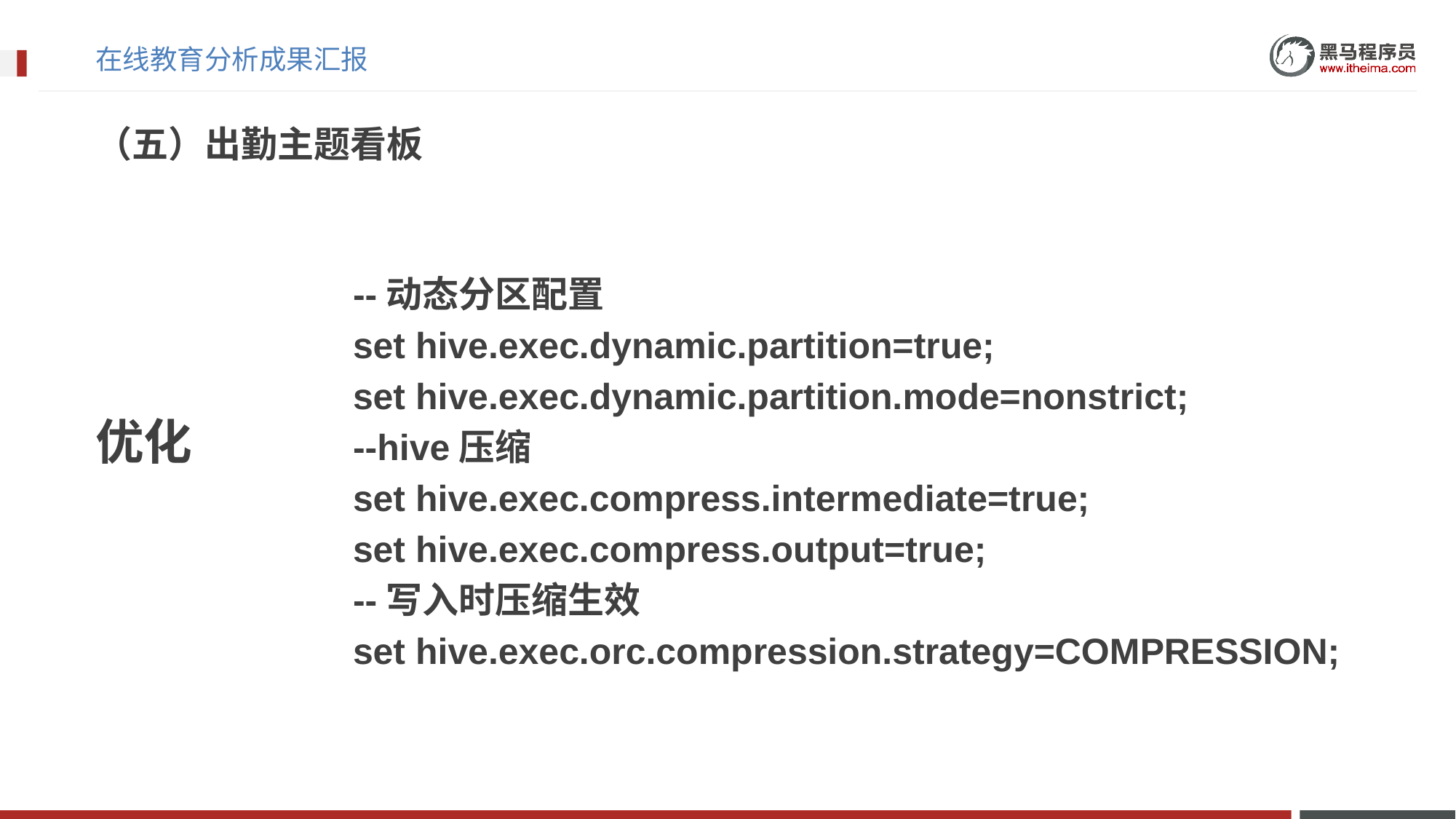

# 在线教育分析成果汇报
（五）出勤主题看板
--动态分区配置
set hive.exec.dynamic.partition=true;
set hive.exec.dynamic.partition.mode=nonstrict;
--hive压缩
set hive.exec.compress.intermediate=true;
set hive.exec.compress.output=true;
--写入时压缩生效
set hive.exec.orc.compression.strategy=COMPRESSION;
优化